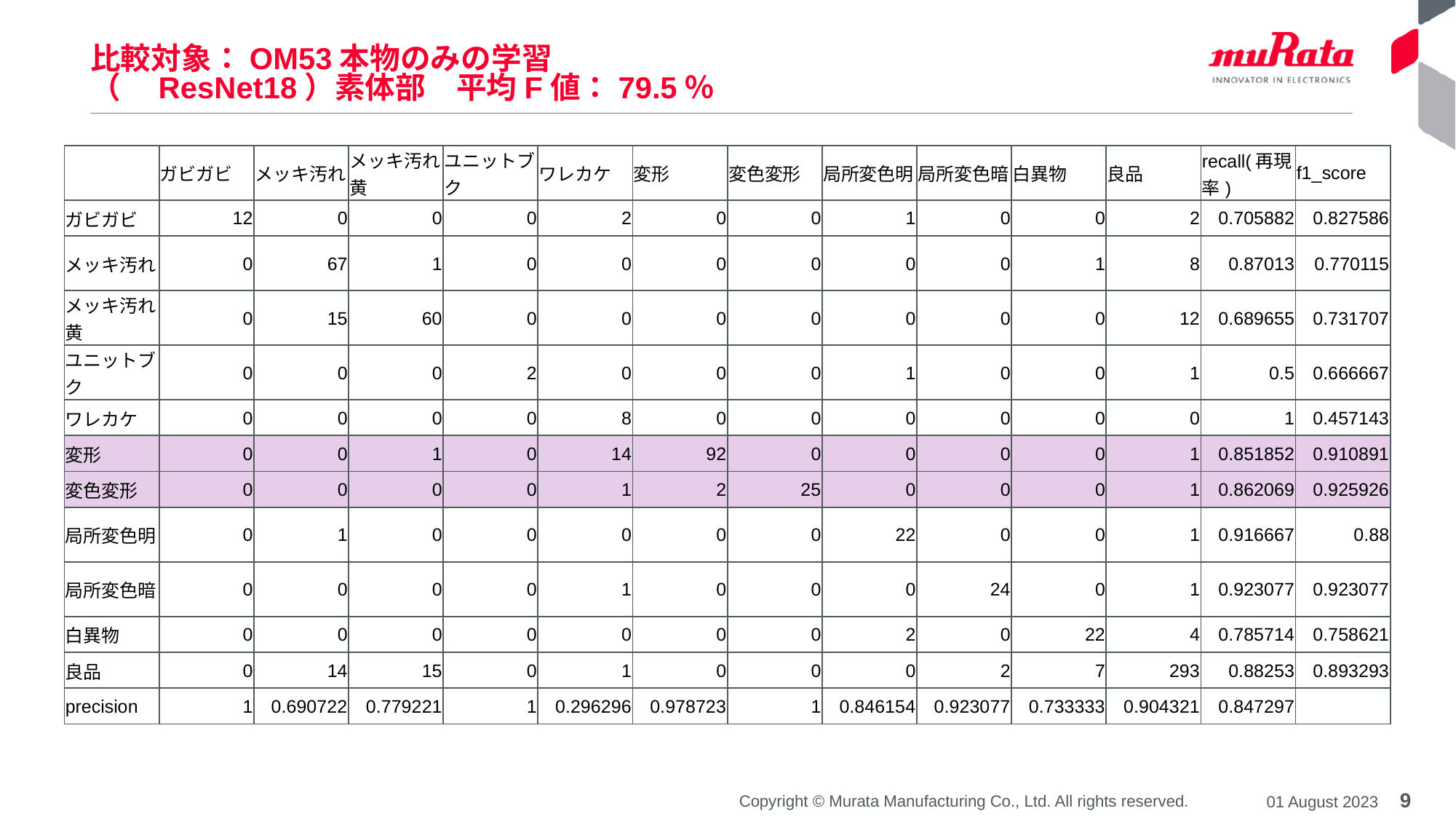

# 比較対象：OM53本物のみの学習 （　ResNet18）素体部　平均F値：79.5％
|  | ガビガビ | メッキ汚れ | メッキ汚れ黄 | ユニットブク | ワレカケ | 変形 | 変色変形 | 局所変色明 | 局所変色暗 | 白異物 | 良品 | recall(再現率) | f1\_score |
| --- | --- | --- | --- | --- | --- | --- | --- | --- | --- | --- | --- | --- | --- |
| ガビガビ | 12 | 0 | 0 | 0 | 2 | 0 | 0 | 1 | 0 | 0 | 2 | 0.705882 | 0.827586 |
| メッキ汚れ | 0 | 67 | 1 | 0 | 0 | 0 | 0 | 0 | 0 | 1 | 8 | 0.87013 | 0.770115 |
| メッキ汚れ黄 | 0 | 15 | 60 | 0 | 0 | 0 | 0 | 0 | 0 | 0 | 12 | 0.689655 | 0.731707 |
| ユニットブク | 0 | 0 | 0 | 2 | 0 | 0 | 0 | 1 | 0 | 0 | 1 | 0.5 | 0.666667 |
| ワレカケ | 0 | 0 | 0 | 0 | 8 | 0 | 0 | 0 | 0 | 0 | 0 | 1 | 0.457143 |
| 変形 | 0 | 0 | 1 | 0 | 14 | 92 | 0 | 0 | 0 | 0 | 1 | 0.851852 | 0.910891 |
| 変色変形 | 0 | 0 | 0 | 0 | 1 | 2 | 25 | 0 | 0 | 0 | 1 | 0.862069 | 0.925926 |
| 局所変色明 | 0 | 1 | 0 | 0 | 0 | 0 | 0 | 22 | 0 | 0 | 1 | 0.916667 | 0.88 |
| 局所変色暗 | 0 | 0 | 0 | 0 | 1 | 0 | 0 | 0 | 24 | 0 | 1 | 0.923077 | 0.923077 |
| 白異物 | 0 | 0 | 0 | 0 | 0 | 0 | 0 | 2 | 0 | 22 | 4 | 0.785714 | 0.758621 |
| 良品 | 0 | 14 | 15 | 0 | 1 | 0 | 0 | 0 | 2 | 7 | 293 | 0.88253 | 0.893293 |
| precision | 1 | 0.690722 | 0.779221 | 1 | 0.296296 | 0.978723 | 1 | 0.846154 | 0.923077 | 0.733333 | 0.904321 | 0.847297 |  |